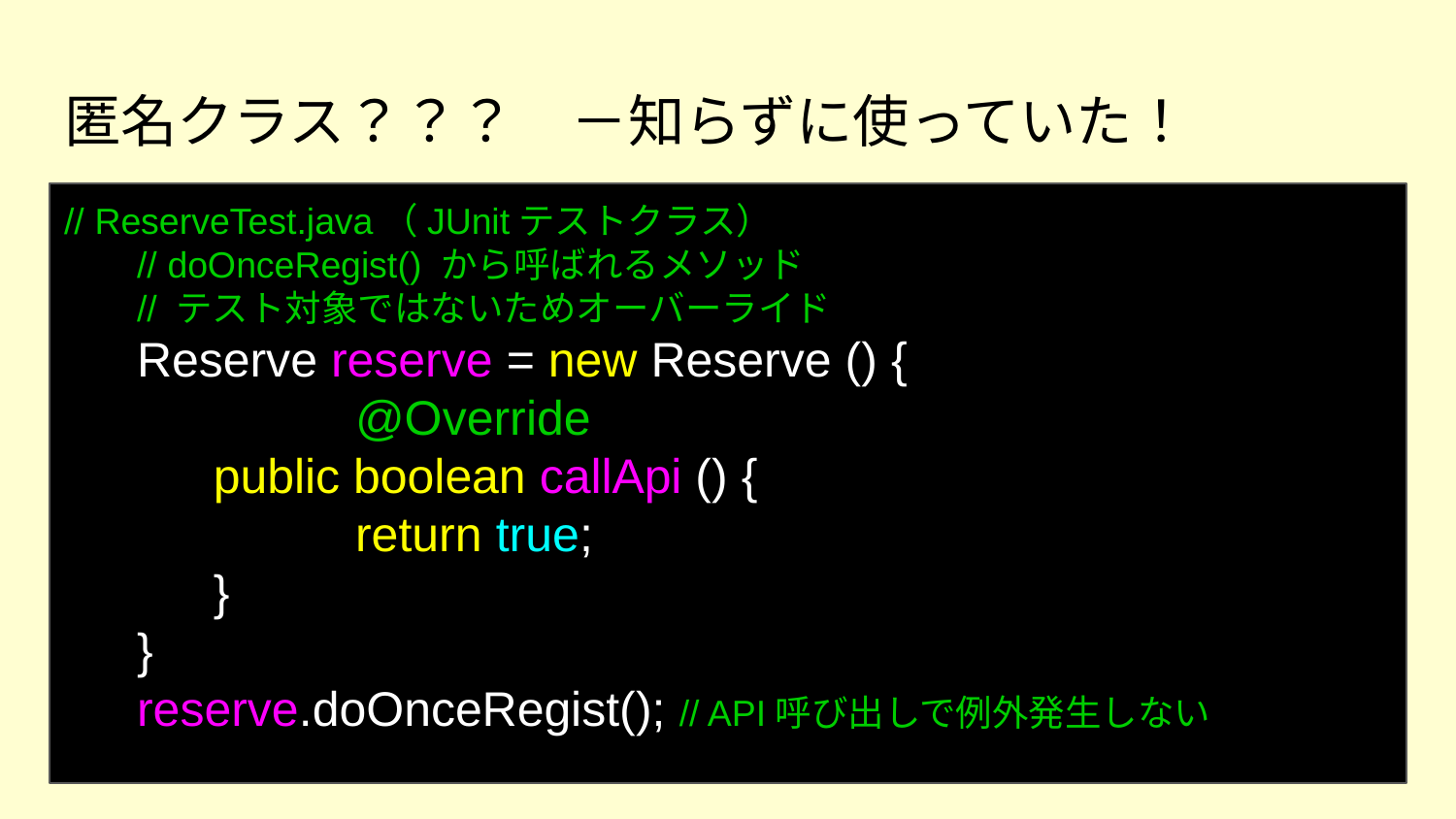

# 匿名クラス？？？　－知らずに使っていた！

// ReserveTest.java（JUnitテストクラス）
// doOnceRegist() から呼ばれるメソッド
// テスト対象ではないためオーバーライド
Reserve reserve = new Reserve () {
		@Override
           public boolean callApi () {
           	return true;
           }
}
reserve.doOnceRegist(); // API呼び出しで例外発生しない